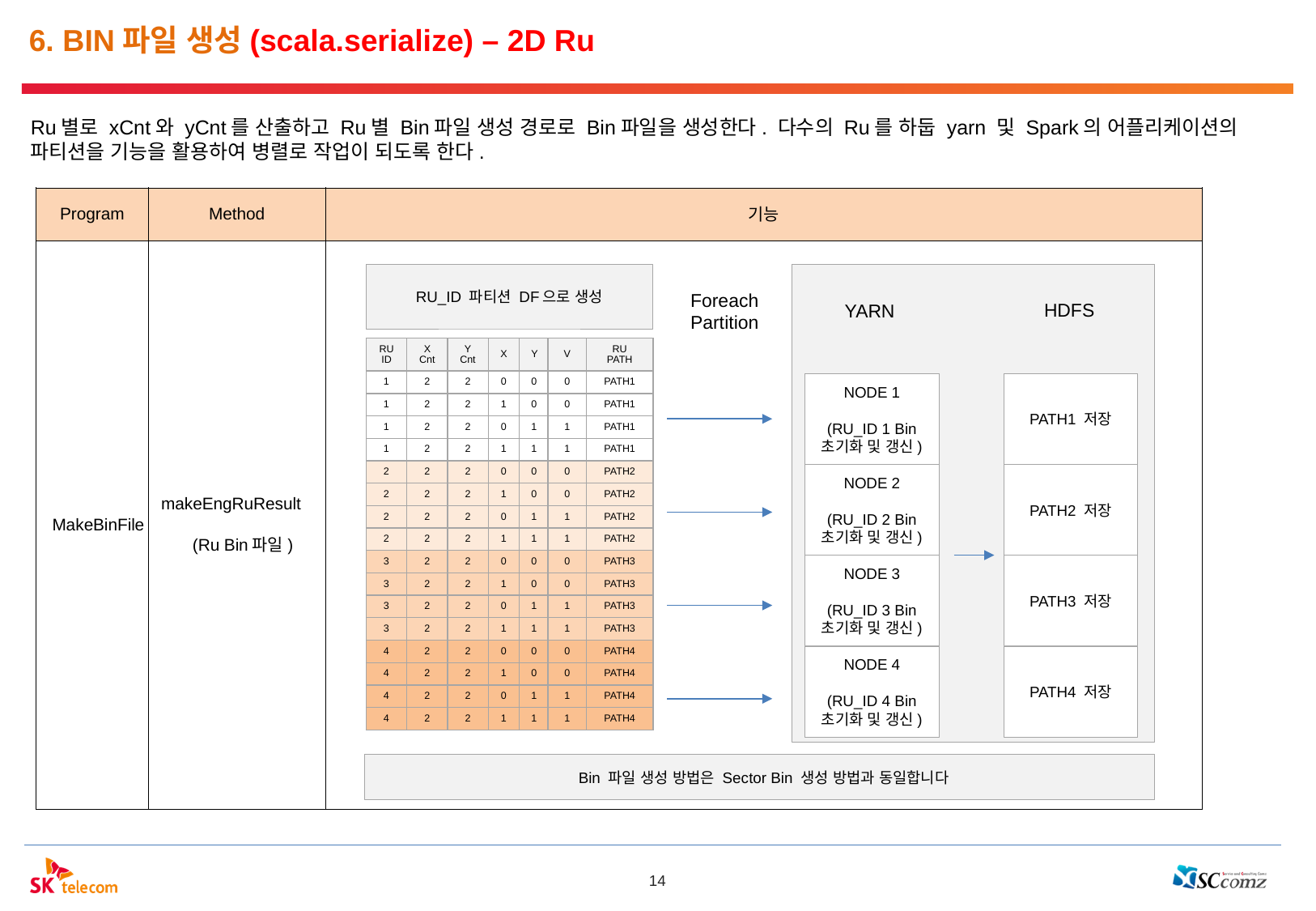

6. BIN파일 생성(scala.serialize) – 2D Ru
Ru별로 xCnt와 yCnt를 산출하고 Ru별 Bin파일 생성 경로로 Bin파일을 생성한다. 다수의 Ru를 하둡 yarn 및 Spark의 어플리케이션의 파티션을 기능을 활용하여 병렬로 작업이 되도록 한다.
| Program | Method | 기능 |
| --- | --- | --- |
| MakeBinFile | makeEngRuResult (Ru Bin파일) |  |
RU_ID 파티션 DF으로 생성

Foreach
Partition
HDFS
YARN
| RU ID | X Cnt | Y Cnt | X | Y | V | RU PATH |
| --- | --- | --- | --- | --- | --- | --- |
| 1 | 2 | 2 | 0 | 0 | 0 | PATH1 |
| 1 | 2 | 2 | 1 | 0 | 0 | PATH1 |
| 1 | 2 | 2 | 0 | 1 | 1 | PATH1 |
| 1 | 2 | 2 | 1 | 1 | 1 | PATH1 |
| 2 | 2 | 2 | 0 | 0 | 0 | PATH2 |
| 2 | 2 | 2 | 1 | 0 | 0 | PATH2 |
| 2 | 2 | 2 | 0 | 1 | 1 | PATH2 |
| 2 | 2 | 2 | 1 | 1 | 1 | PATH2 |
| 3 | 2 | 2 | 0 | 0 | 0 | PATH3 |
| 3 | 2 | 2 | 1 | 0 | 0 | PATH3 |
| 3 | 2 | 2 | 0 | 1 | 1 | PATH3 |
| 3 | 2 | 2 | 1 | 1 | 1 | PATH3 |
| 4 | 2 | 2 | 0 | 0 | 0 | PATH4 |
| 4 | 2 | 2 | 1 | 0 | 0 | PATH4 |
| 4 | 2 | 2 | 0 | 1 | 1 | PATH4 |
| 4 | 2 | 2 | 1 | 1 | 1 | PATH4 |
NODE 1

(RU_ID 1 Bin 초기화 및 갱신)
PATH1 저장
NODE 2

(RU_ID 2 Bin 초기화 및 갱신)
PATH2 저장
NODE 3

(RU_ID 3 Bin 초기화 및 갱신)
PATH3 저장
NODE 4

(RU_ID 4 Bin 초기화 및 갱신)
PATH4 저장
  Bin 파일 생성 방법은 Sector Bin 생성 방법과 동일합니다